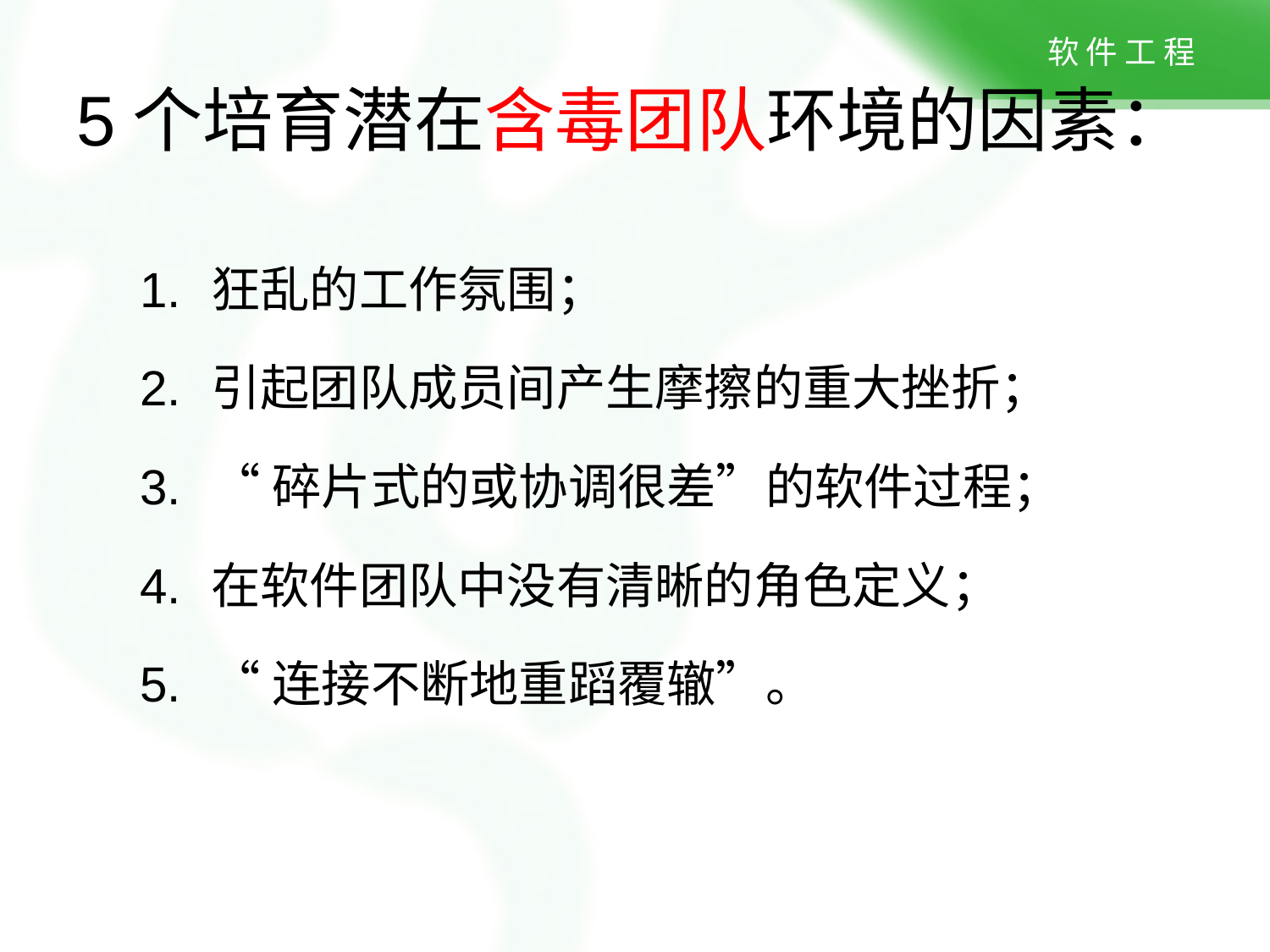

# 5个培育潜在含毒团队环境的因素：
狂乱的工作氛围；
引起团队成员间产生摩擦的重大挫折；
“碎片式的或协调很差”的软件过程；
在软件团队中没有清晰的角色定义；
“连接不断地重蹈覆辙”。